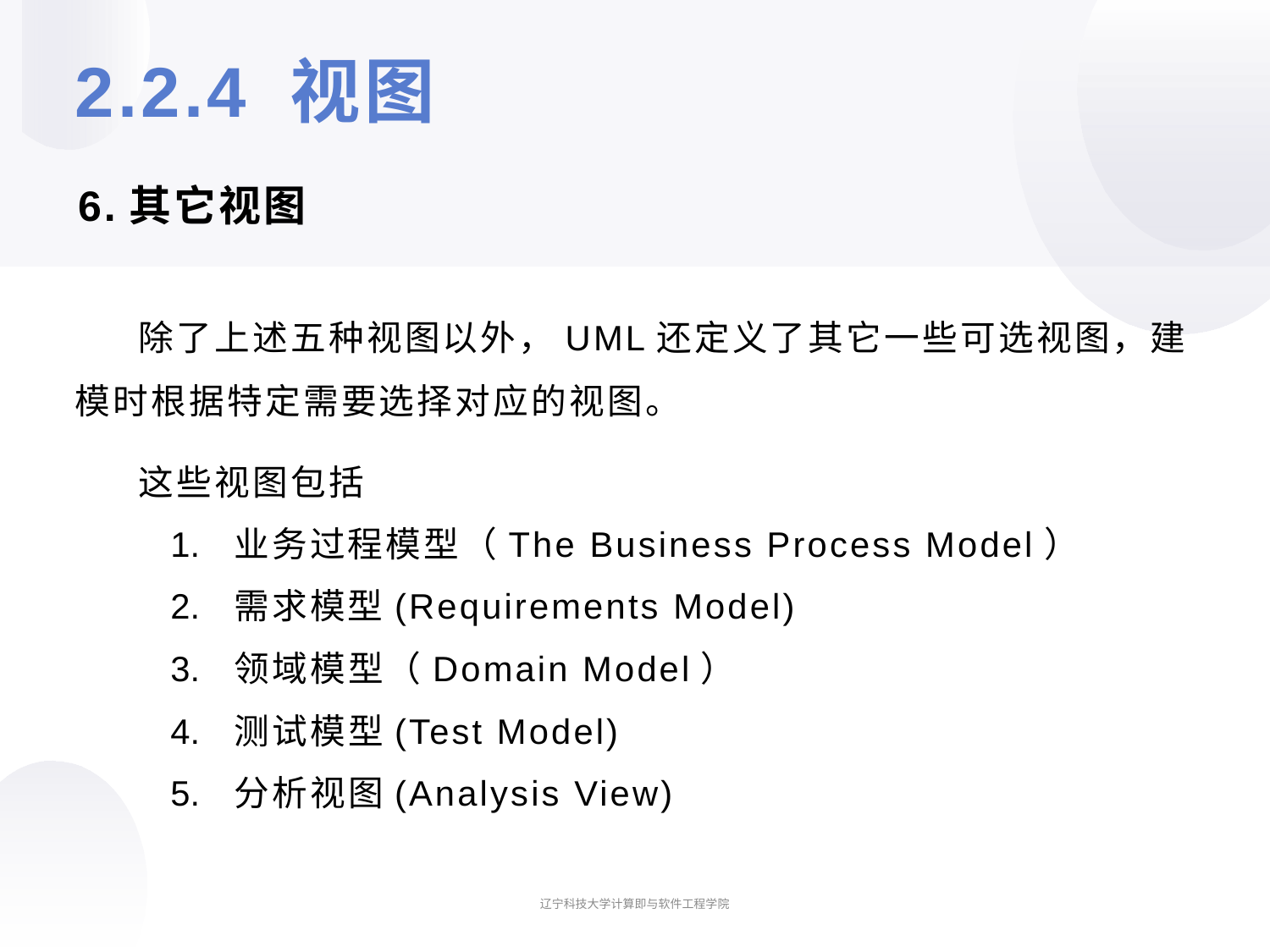

# 2.2.4 视图
6.其它视图

除了上述五种视图以外，UML还定义了其它一些可选视图，建模时根据特定需要选择对应的视图。
这些视图包括
业务过程模型（The Business Process Model）
需求模型(Requirements Model)
领域模型（Domain Model）
测试模型(Test Model)
分析视图(Analysis View)

辽宁科技大学计算即与软件工程学院
50